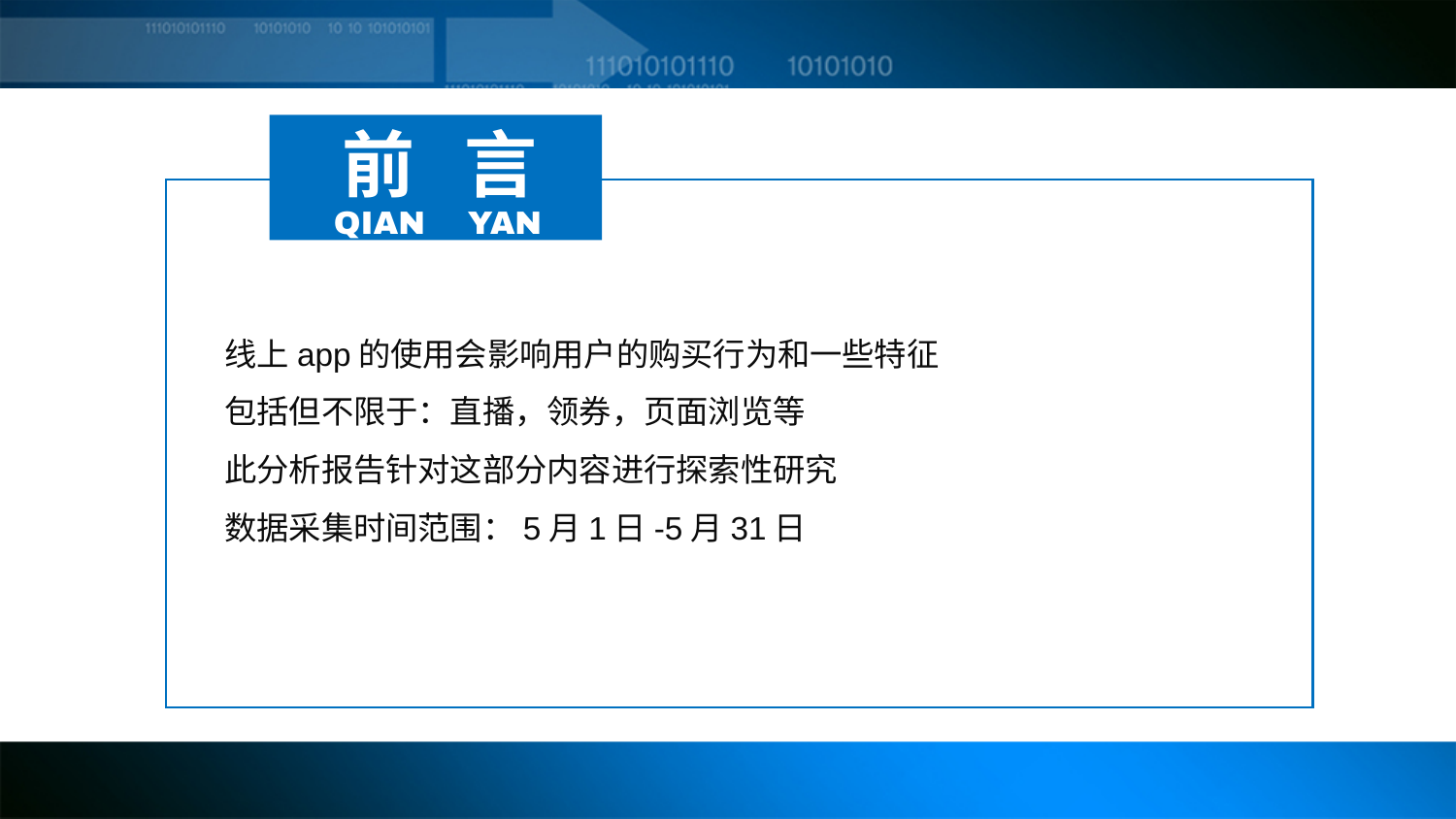

前   言

QIAN    YAN

线上app的使用会影响用户的购买行为和一些特征
包括但不限于：直播，领券，页面浏览等
此分析报告针对这部分内容进行探索性研究
数据采集时间范围：5月1日-5月31日